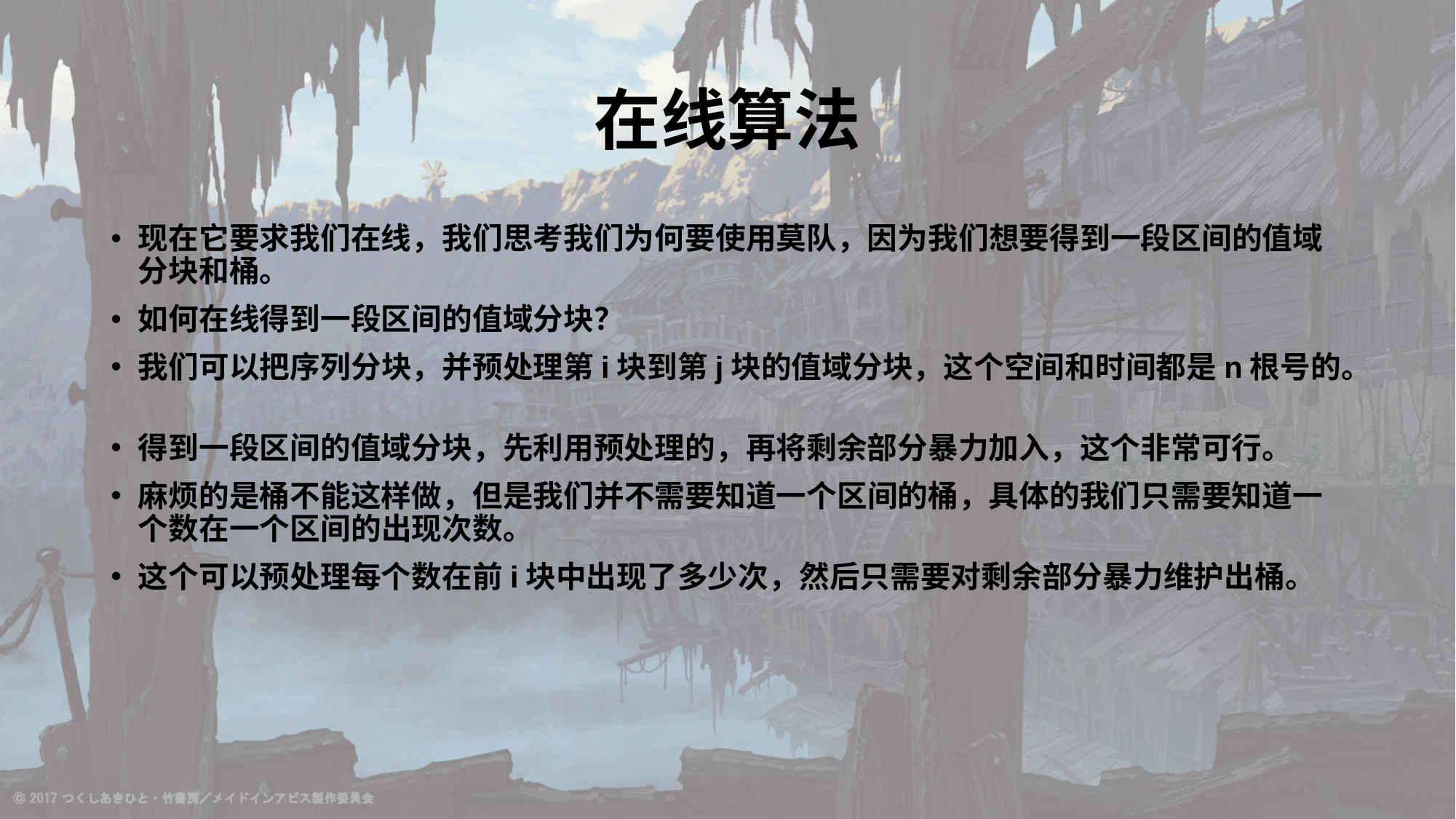

# 在线算法
现在它要求我们在线，我们思考我们为何要使用莫队，因为我们想要得到一段区间的值域分块和桶。
如何在线得到一段区间的值域分块？
我们可以把序列分块，并预处理第i块到第j块的值域分块，这个空间和时间都是n根号的。
得到一段区间的值域分块，先利用预处理的，再将剩余部分暴力加入，这个非常可行。
麻烦的是桶不能这样做，但是我们并不需要知道一个区间的桶，具体的我们只需要知道一个数在一个区间的出现次数。
这个可以预处理每个数在前i块中出现了多少次，然后只需要对剩余部分暴力维护出桶。